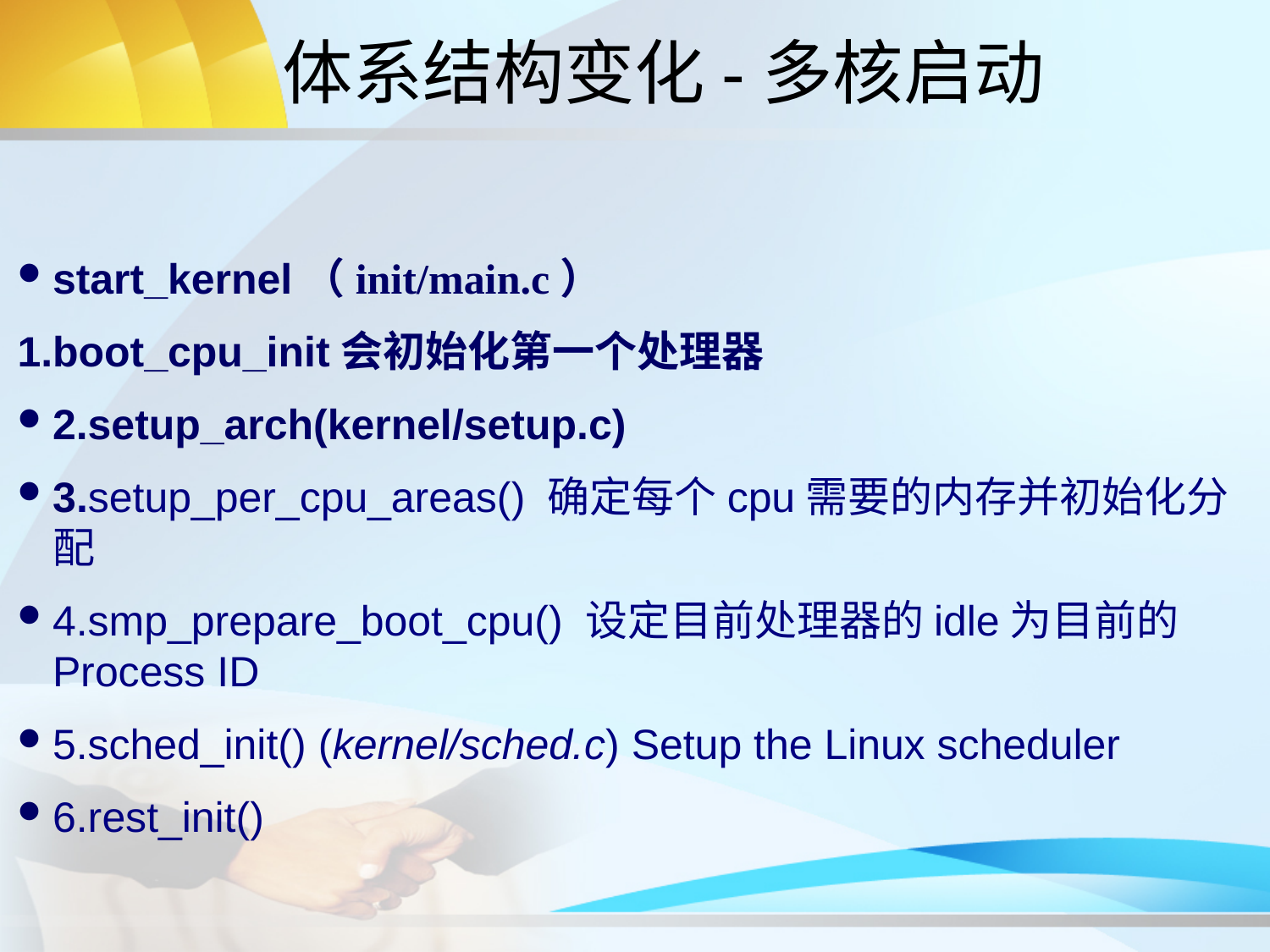

体系结构变化-多核启动
start_kernel（init/main.c）
1.boot_cpu_init会初始化第一个处理器
2.setup_arch(kernel/setup.c)
3.setup_per_cpu_areas() 确定每个cpu需要的内存并初始化分配
4.smp_prepare_boot_cpu() 设定目前处理器的idle为目前的Process ID
5.sched_init() (kernel/sched.c) Setup the Linux scheduler
6.rest_init()